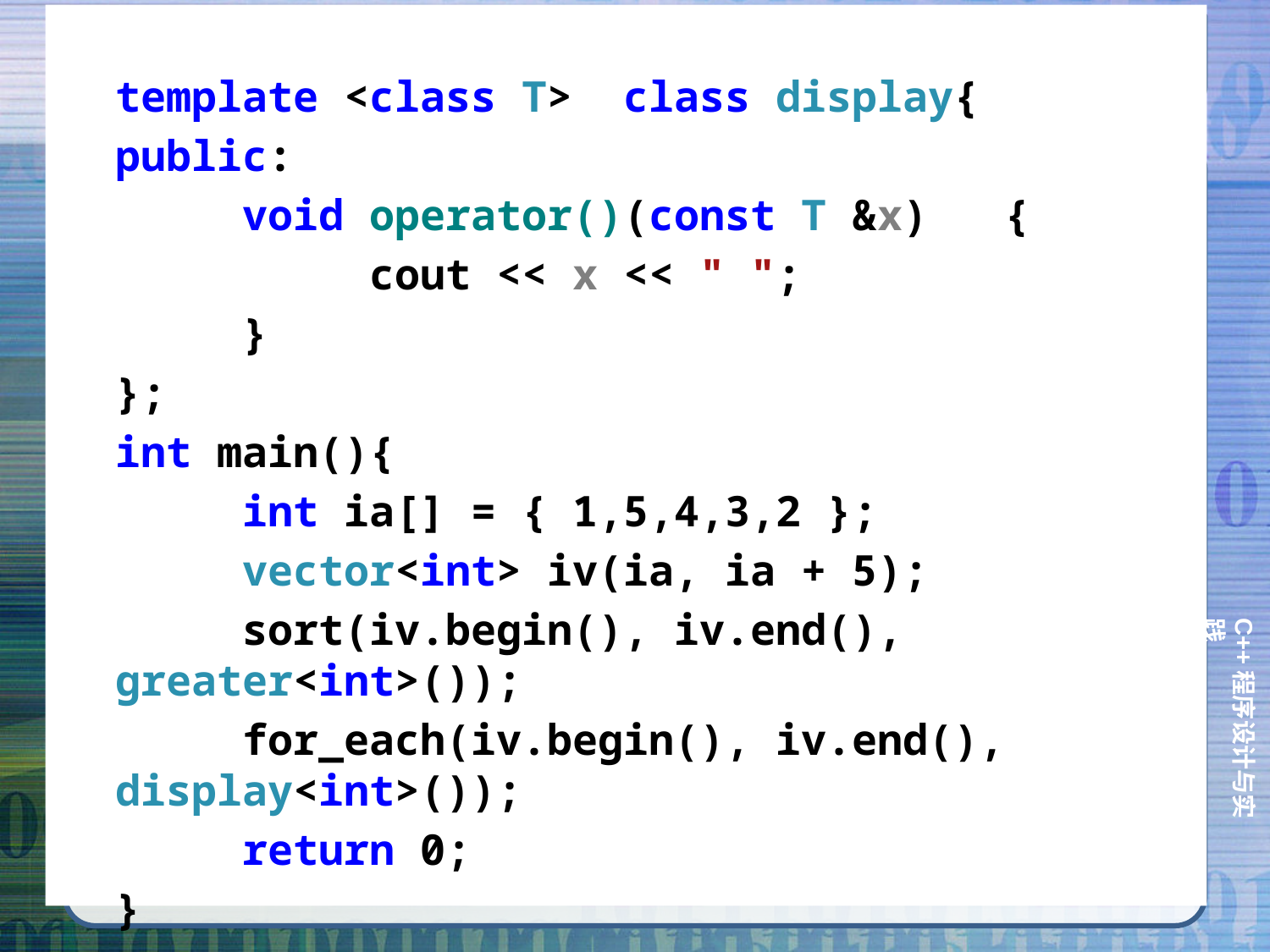

template <class T>  class display{
public:
	void operator()(const T &x)	{
		cout << x << " ";
	}
};
int main(){
	int ia[] = { 1,5,4,3,2 };
	vector<int> iv(ia, ia + 5);
	sort(iv.begin(), iv.end(), greater<int>());
	for_each(iv.begin(), iv.end(), display<int>());
	return 0;
}

# C++函数对象，伪函数